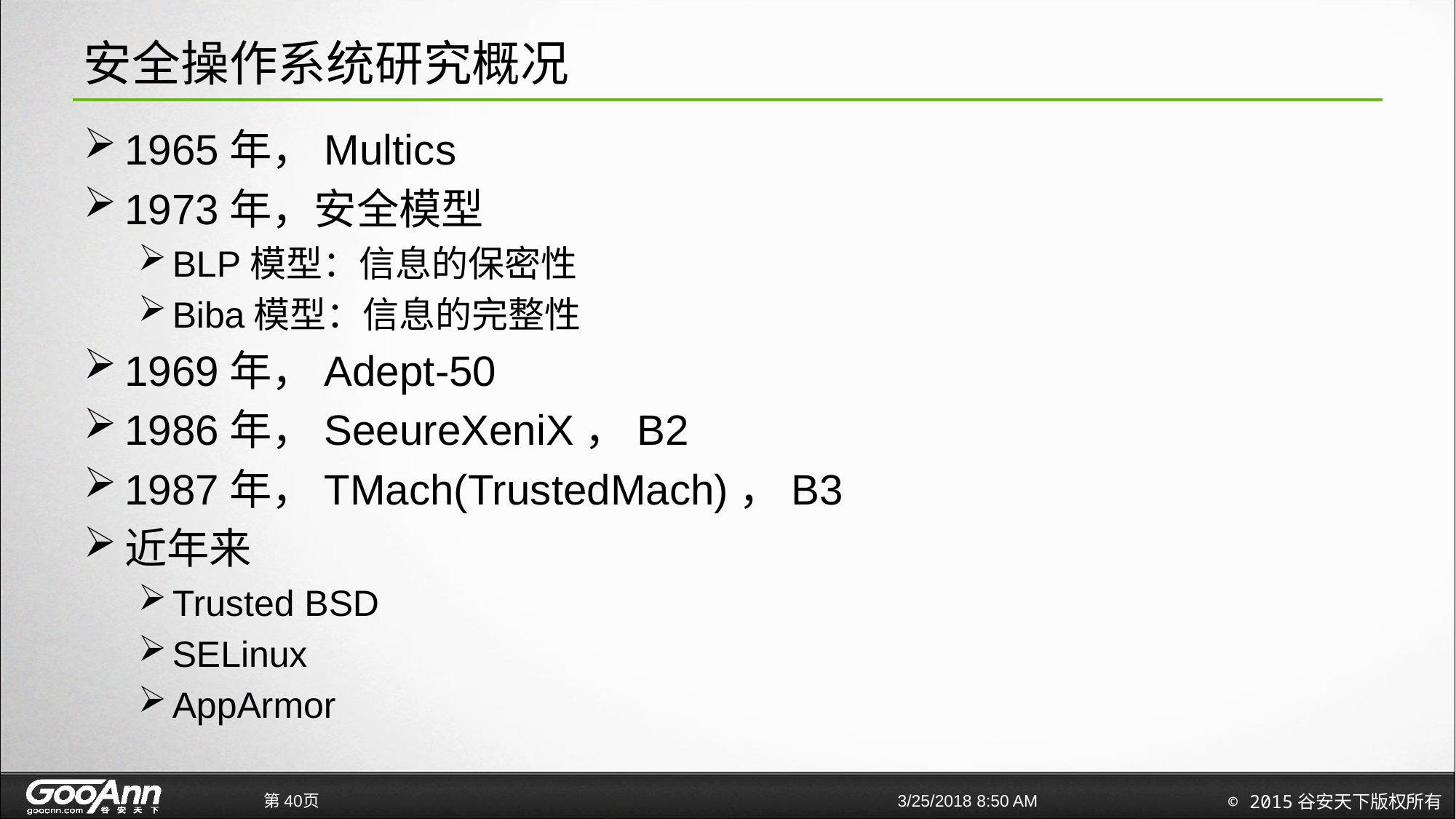

# 安全操作系统研究概况
1965年，Multics
1973年，安全模型
BLP模型：信息的保密性
Biba模型：信息的完整性
1969年，Adept-50
1986年，SeeureXeniX，B2
1987年，TMach(TrustedMach)，B3
近年来
Trusted BSD
SELinux
AppArmor